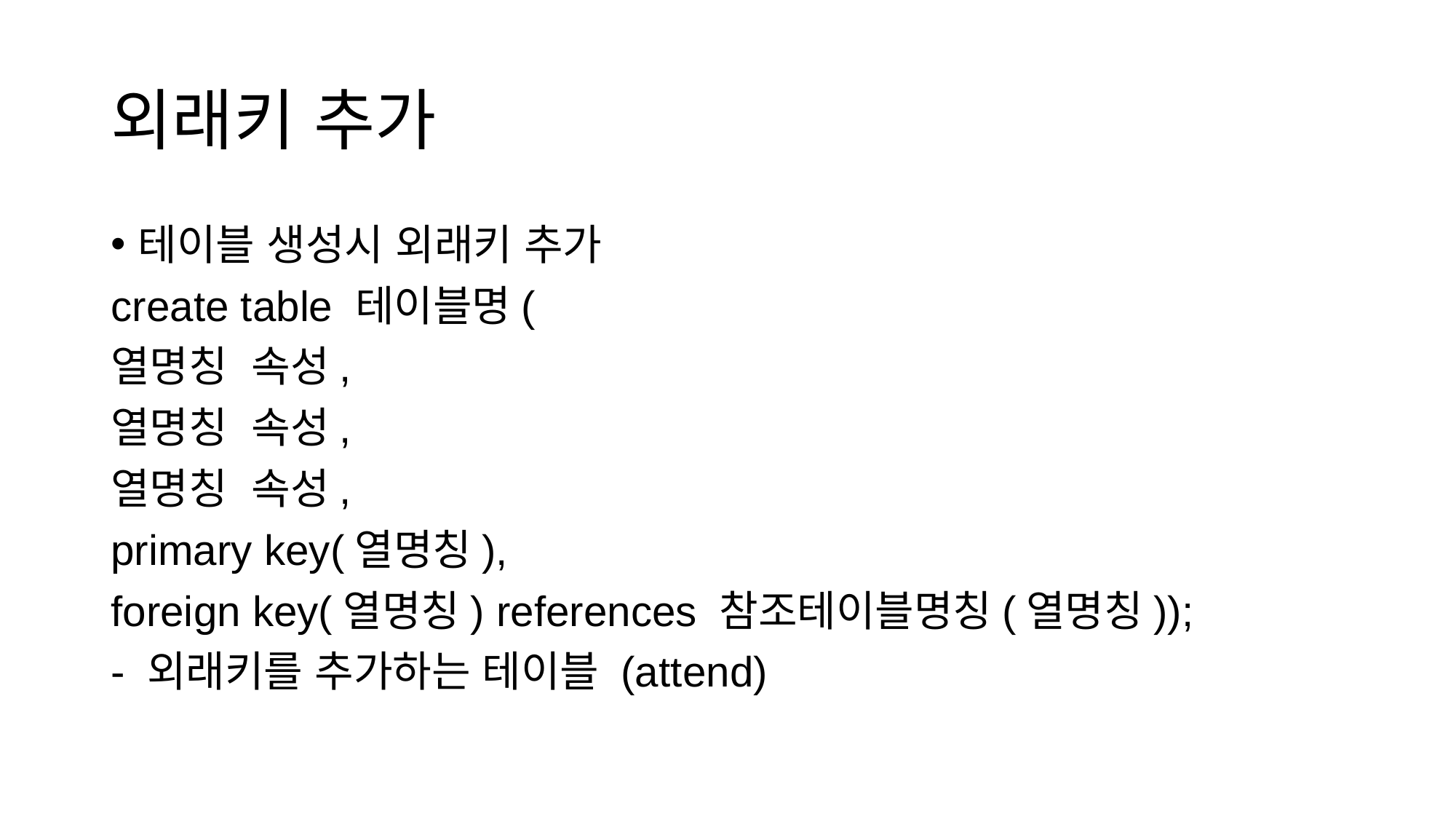

# 외래키 추가
테이블 생성시 외래키 추가
create table 테이블명(
열명칭  속성,
열명칭  속성,
열명칭  속성,
primary key(열명칭),
foreign key(열명칭) references 참조테이블명칭(열명칭));
- 외래키를 추가하는 테이블 (attend)